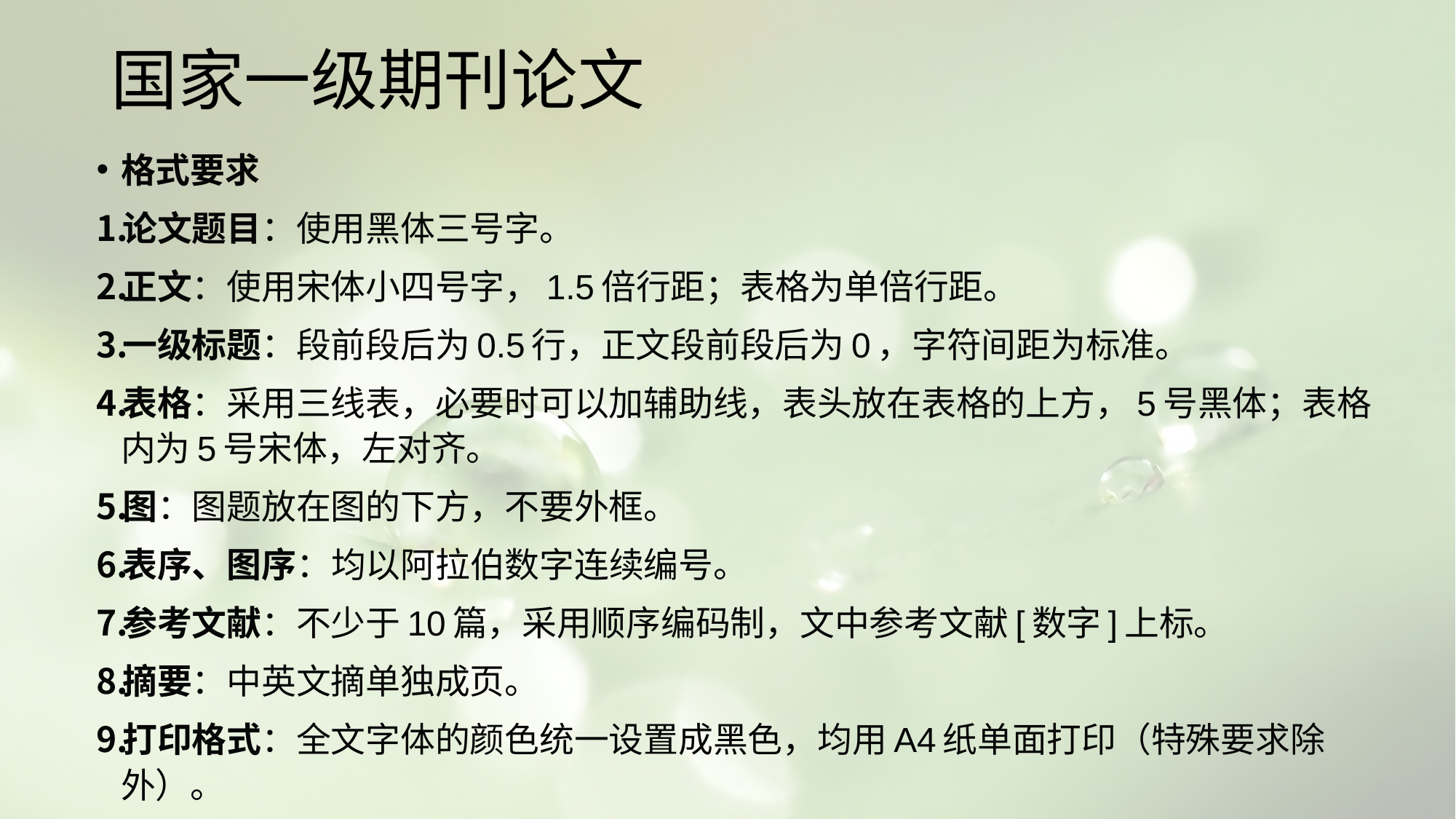

# 国家一级期刊论文
格式要求
论文题目：使用黑体三号字。
正文：使用宋体小四号字，1.5倍行距；表格为单倍行距。
一级标题：段前段后为0.5行，正文段前段后为0，字符间距为标准。
表格：采用三线表，必要时可以加辅助线，表头放在表格的上方，5号黑体；表格内为5号宋体，左对齐。
图：图题放在图的下方，不要外框。
表序、图序：均以阿拉伯数字连续编号。
参考文献：不少于10篇，采用顺序编码制，文中参考文献[数字]上标。
摘要：中英文摘单独成页。
打印格式：全文字体的颜色统一设置成黑色，均用A4纸单面打印（特殊要求除外）。